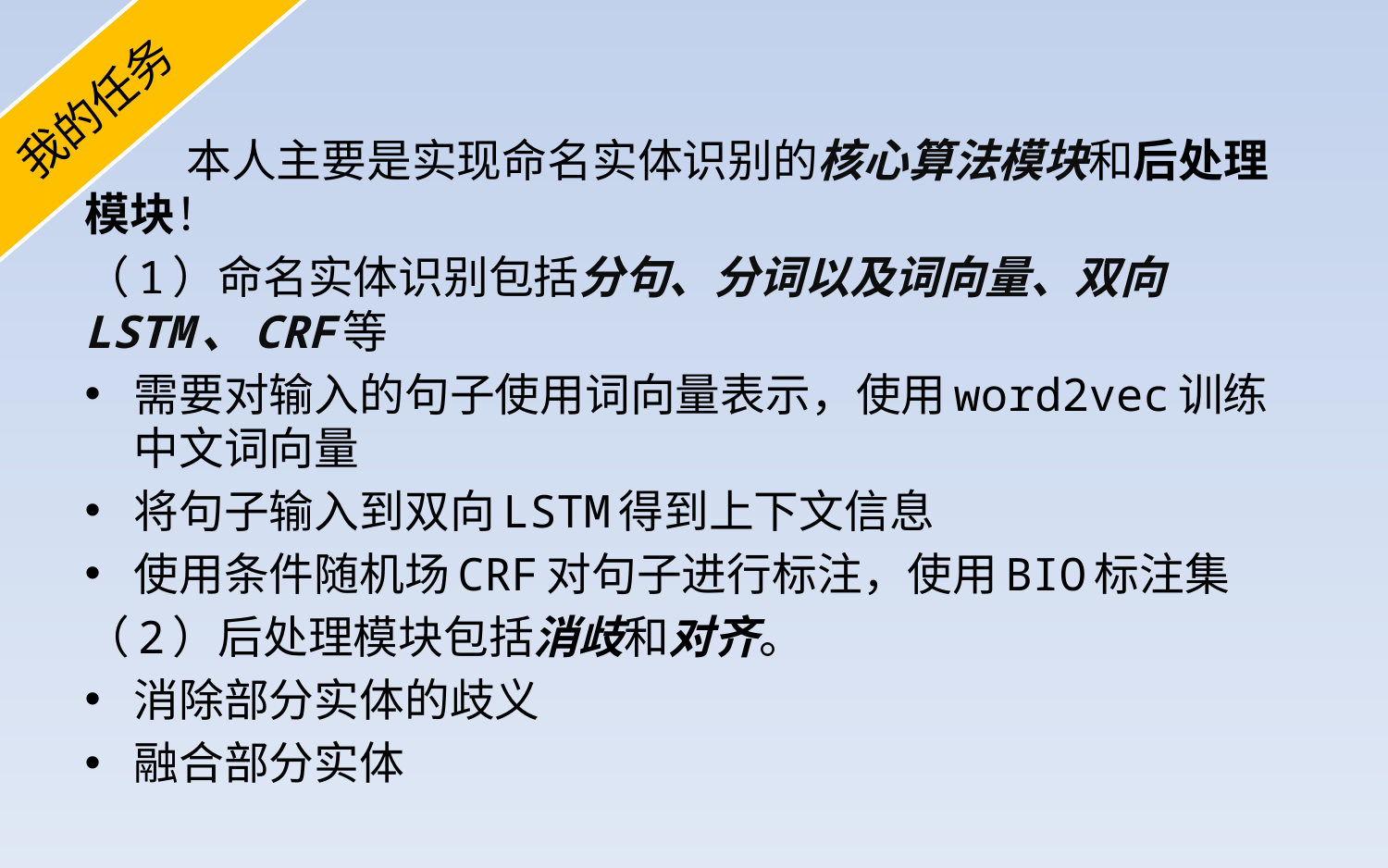

我的任务

	本人主要是实现命名实体识别的核心算法模块和后处理模块！
（1）命名实体识别包括分句、分词以及词向量、双向LSTM、CRF等
需要对输入的句子使用词向量表示，使用word2vec训练中文词向量
将句子输入到双向LSTM得到上下文信息
使用条件随机场CRF对句子进行标注，使用BIO标注集
（2）后处理模块包括消歧和对齐。
消除部分实体的歧义
融合部分实体